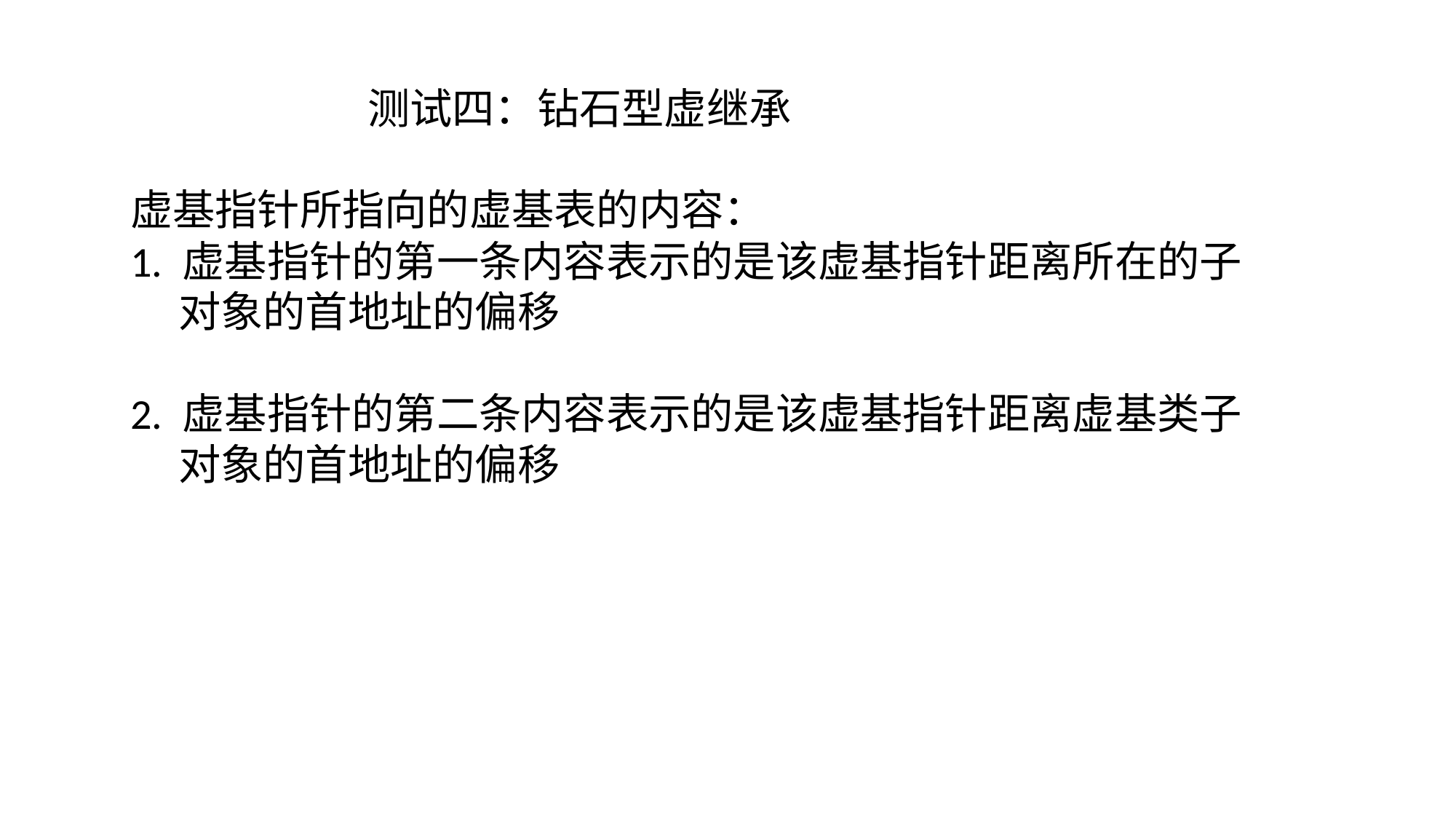

测试四：钻石型虚继承

虚基指针所指向的虚基表的内容：
1. 虚基指针的第一条内容表示的是该虚基指针距离所在的子
    对象的首地址的偏移

2. 虚基指针的第二条内容表示的是该虚基指针距离虚基类子
    对象的首地址的偏移